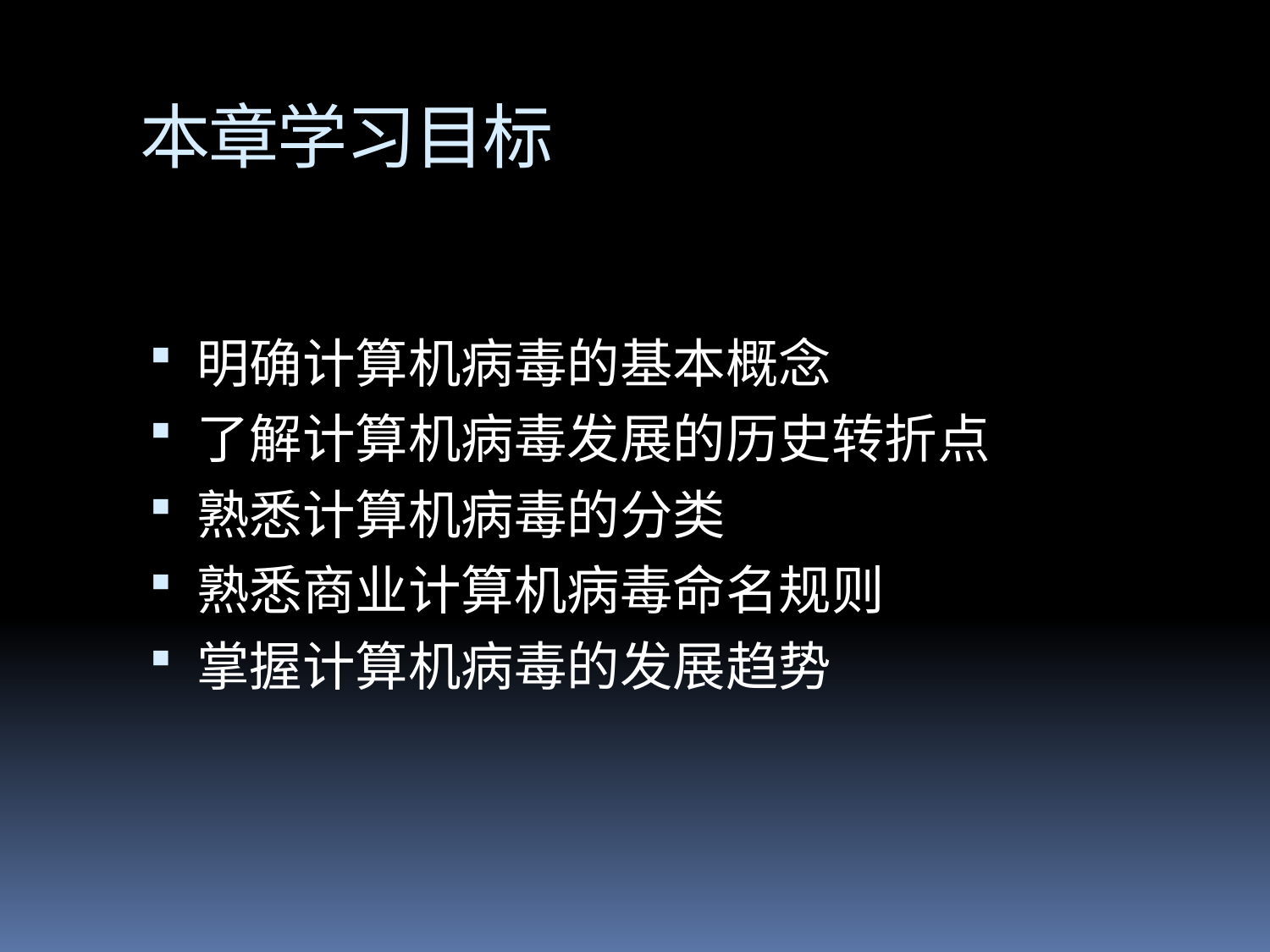

# 本章学习目标

明确计算机病毒的基本概念
了解计算机病毒发展的历史转折点
熟悉计算机病毒的分类
熟悉商业计算机病毒命名规则
掌握计算机病毒的发展趋势